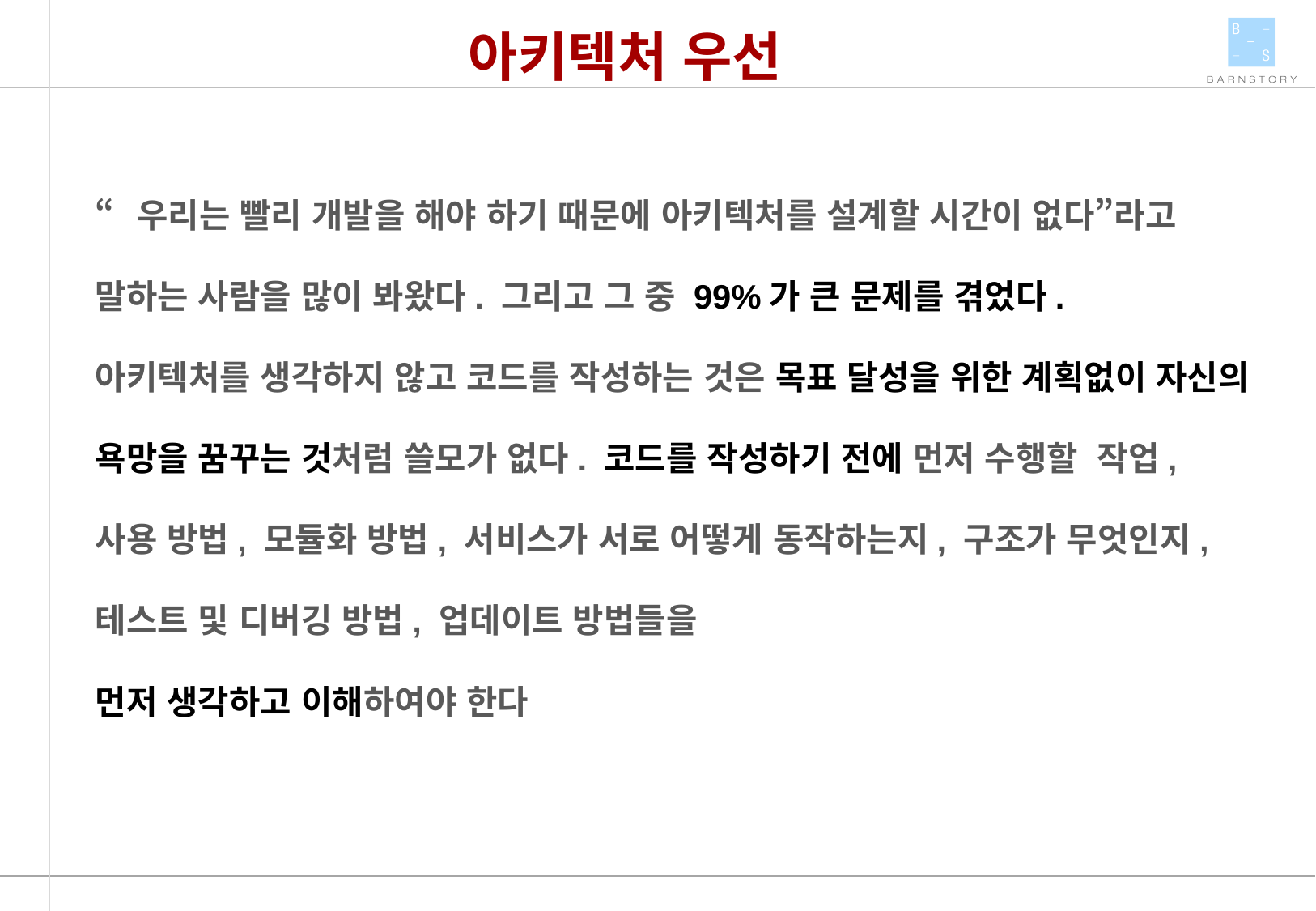

아키텍처 우선
“우리는 빨리 개발을 해야 하기 때문에 아키텍처를 설계할 시간이 없다”라고 말하는 사람을 많이 봐왔다. 그리고 그 중 99%가 큰 문제를 겪었다.
아키텍처를 생각하지 않고 코드를 작성하는 것은 목표 달성을 위한 계획없이 자신의 욕망을 꿈꾸는 것처럼 쓸모가 없다. 코드를 작성하기 전에 먼저 수행할  작업, 사용 방법, 모듈화 방법, 서비스가 서로 어떻게 동작하는지, 구조가 무엇인지, 테스트 및 디버깅 방법, 업데이트 방법들을
먼저 생각하고 이해하여야 한다